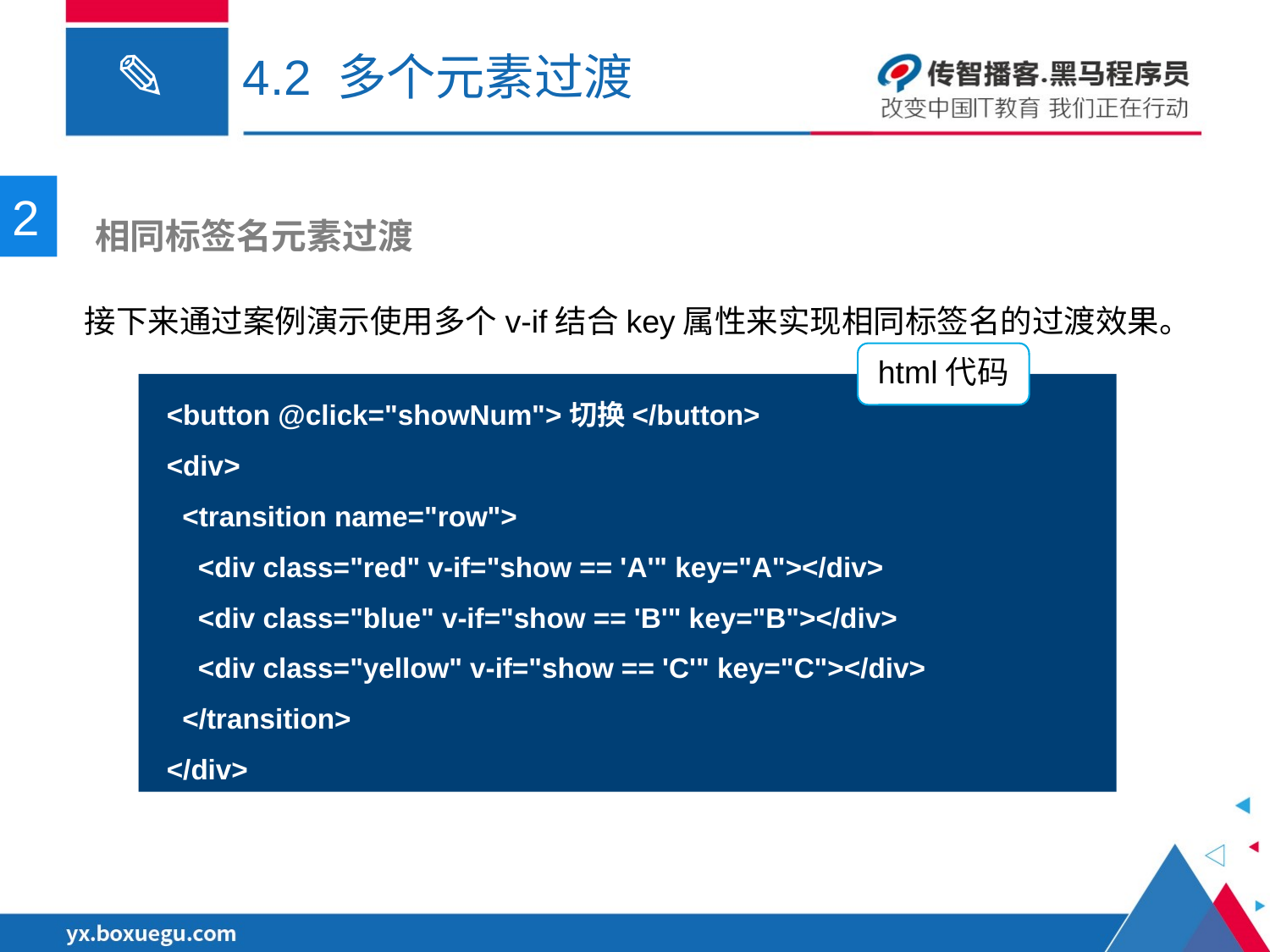

# 4.2 多个元素过渡

2
  相同标签名元素过渡
接下来通过案例演示使用多个v-if结合key属性来实现相同标签名的过渡效果。
html代码
  <button @click="showNum">切换</button>
  <div>
    <transition name="row">
      <div class="red" v-if="show == 'A'" key="A"></div>
      <div class="blue" v-if="show == 'B'" key="B"></div>
      <div class="yellow" v-if="show == 'C'" key="C"></div>
    </transition>
  </div>